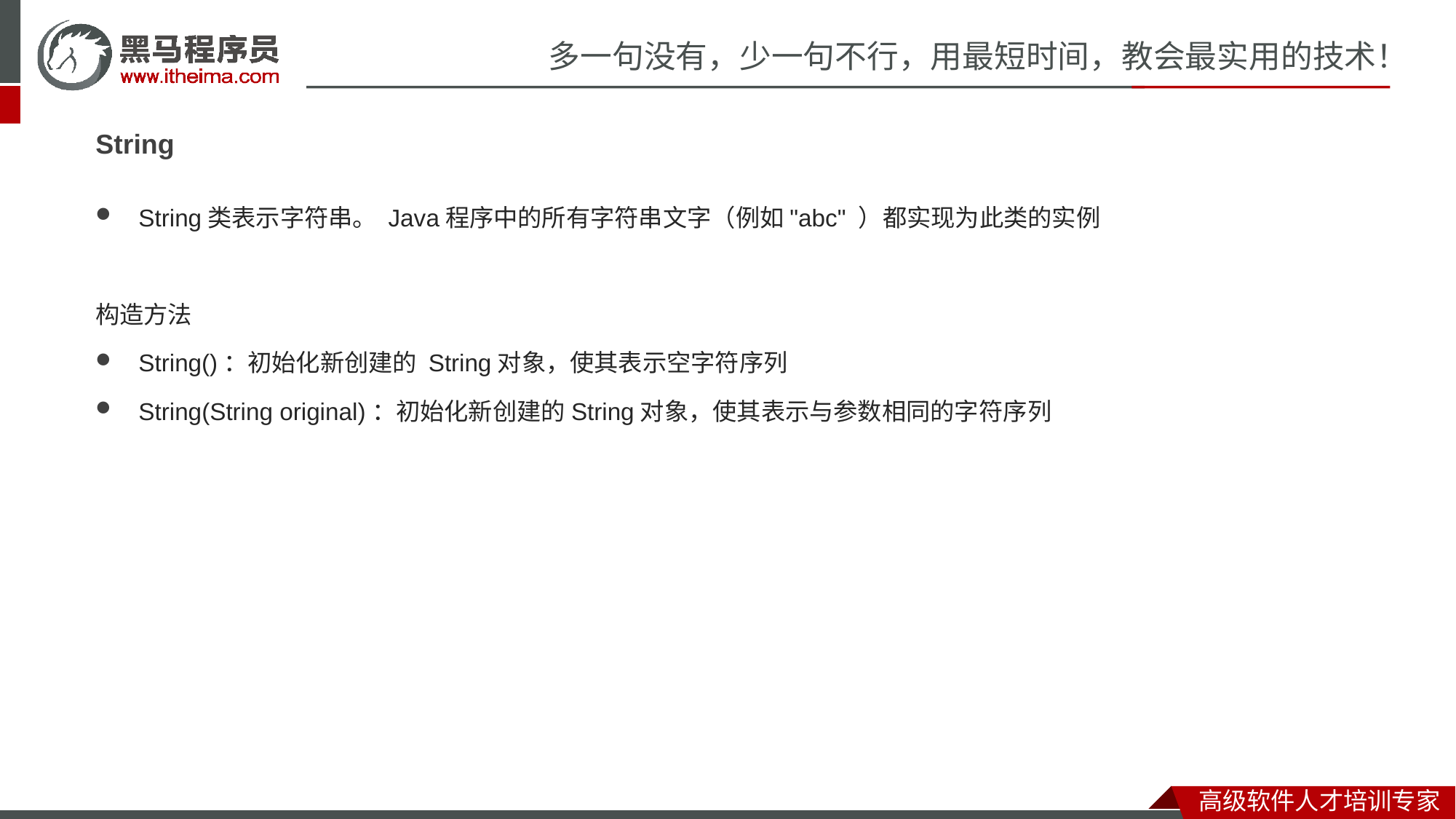

String
String类表示字符串。 Java程序中的所有字符串文字（例如"abc" ）都实现为此类的实例

构造方法
String()：初始化新创建的 String对象，使其表示空字符序列
String​(String original)：初始化新创建的String对象，使其表示与参数相同的字符序列